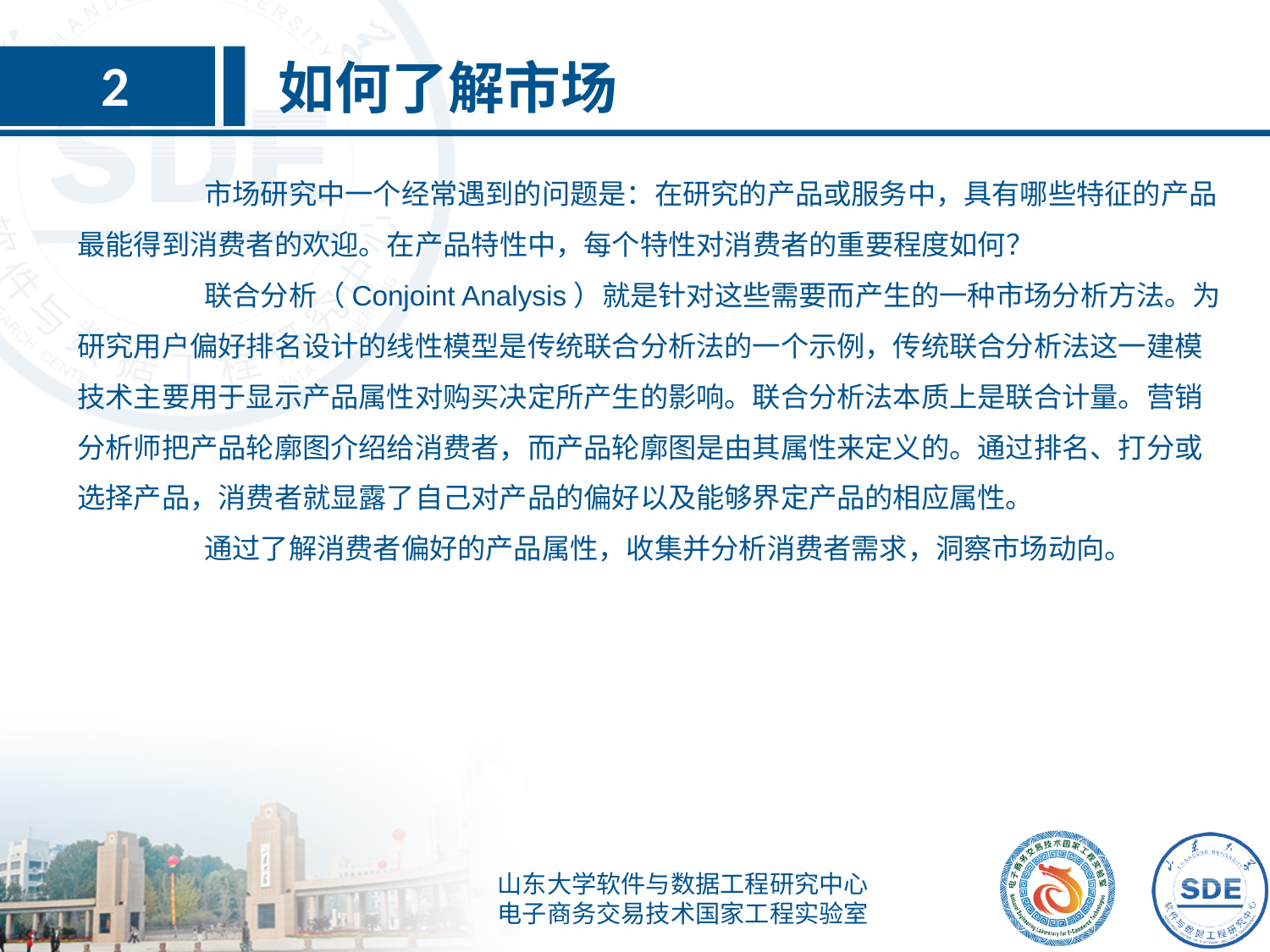

如何了解市场
2
	市场研究中一个经常遇到的问题是：在研究的产品或服务中，具有哪些特征的产品最能得到消费者的欢迎。在产品特性中，每个特性对消费者的重要程度如何？
	联合分析（Conjoint Analysis）就是针对这些需要而产生的一种市场分析方法。为研究用户偏好排名设计的线性模型是传统联合分析法的一个示例，传统联合分析法这一建模技术主要用于显示产品属性对购买决定所产生的影响。联合分析法本质上是联合计量。营销分析师把产品轮廓图介绍给消费者，而产品轮廓图是由其属性来定义的。通过排名、打分或选择产品，消费者就显露了自己对产品的偏好以及能够界定产品的相应属性。
	通过了解消费者偏好的产品属性，收集并分析消费者需求，洞察市场动向。